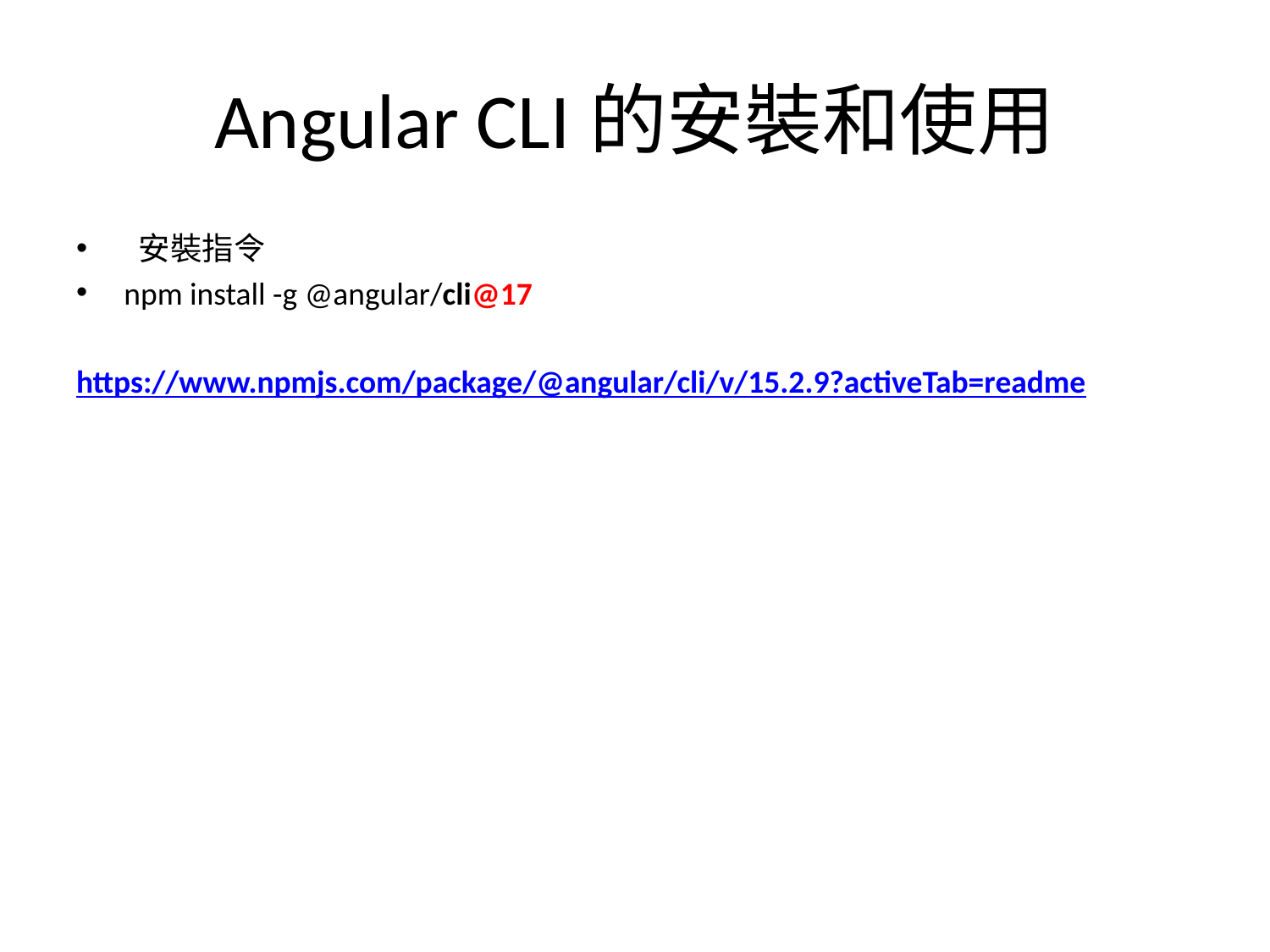

# Angular CLI的安裝和使用
 安裝指令
npm install -g @angular/cli@17

https://www.npmjs.com/package/@angular/cli/v/15.2.9?activeTab=readme